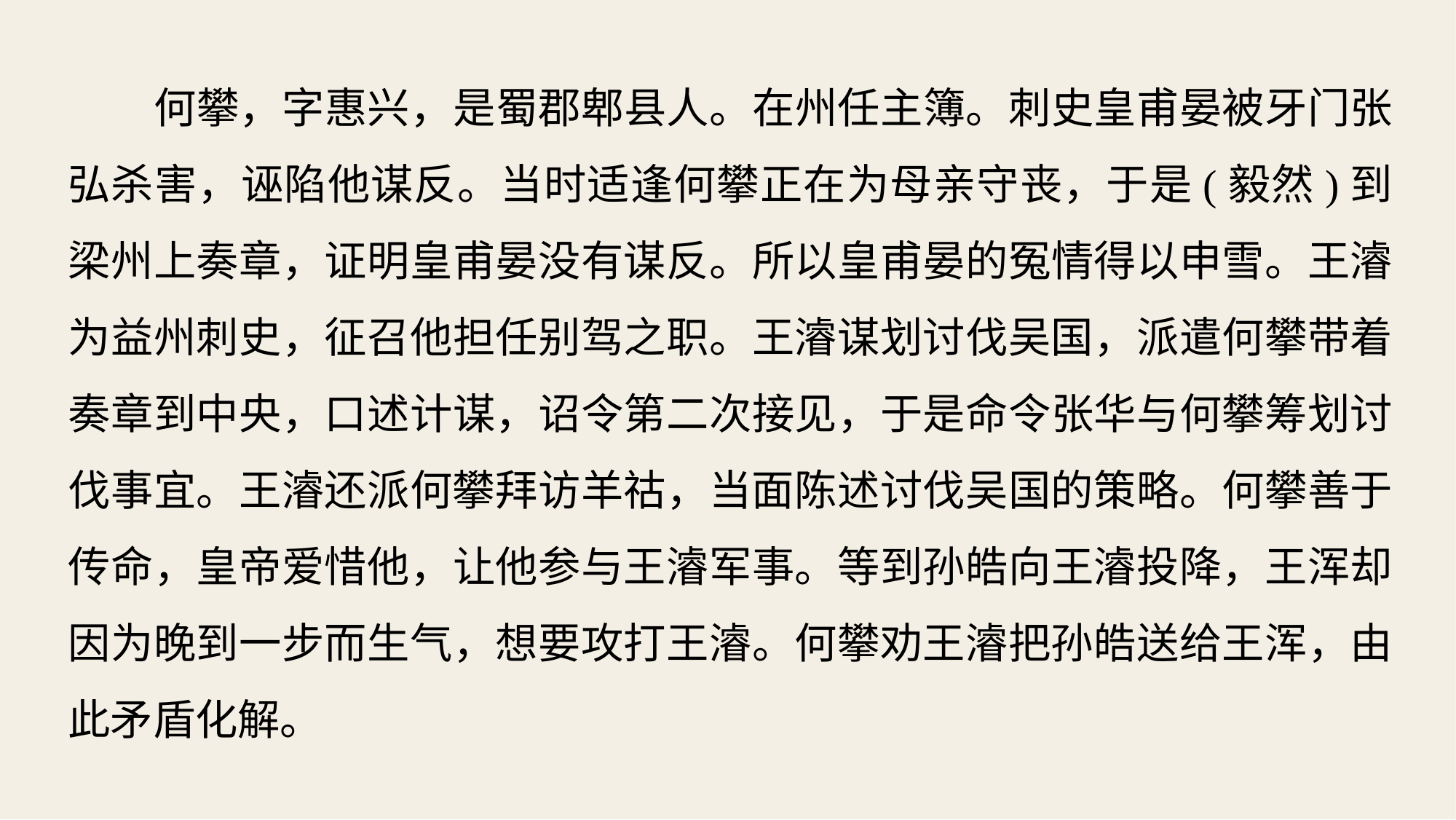

何攀，字惠兴，是蜀郡郫县人。在州任主簿。刺史皇甫晏被牙门张弘杀害，诬陷他谋反。当时适逢何攀正在为母亲守丧，于是(毅然)到梁州上奏章，证明皇甫晏没有谋反。所以皇甫晏的冤情得以申雪。王濬为益州刺史，征召他担任别驾之职。王濬谋划讨伐吴国，派遣何攀带着奏章到中央，口述计谋，诏令第二次接见，于是命令张华与何攀筹划讨伐事宜。王濬还派何攀拜访羊祜，当面陈述讨伐吴国的策略。何攀善于传命，皇帝爱惜他，让他参与王濬军事。等到孙皓向王濬投降，王浑却因为晚到一步而生气，想要攻打王濬。何攀劝王濬把孙皓送给王浑，由此矛盾化解。